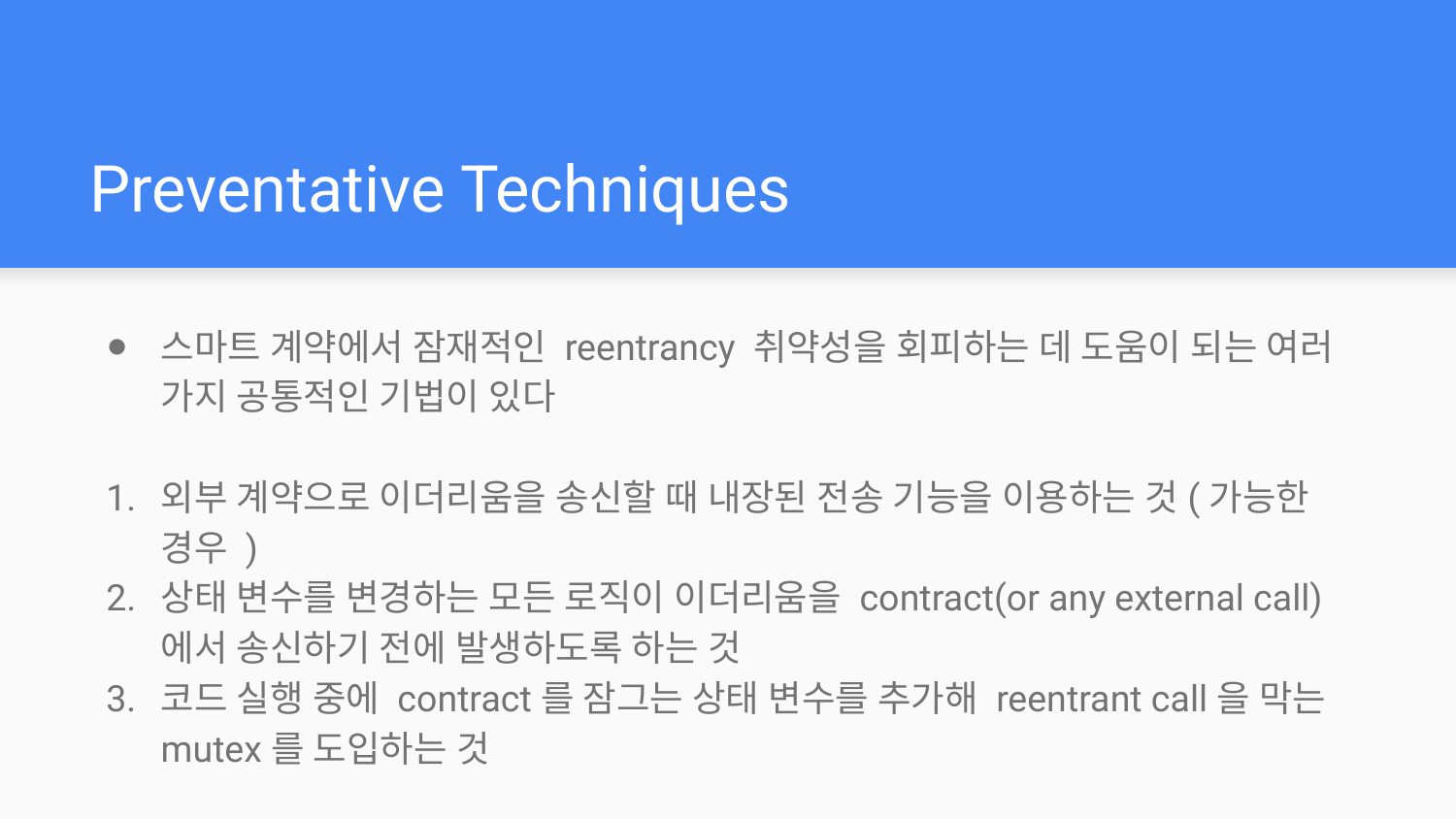

# Preventative Techniques
스마트 계약에서 잠재적인 reentrancy 취약성을 회피하는 데 도움이 되는 여러 가지 공통적인 기법이 있다

외부 계약으로 이더리움을 송신할 때 내장된 전송 기능을 이용하는 것(가능한 경우 )
상태 변수를 변경하는 모든 로직이 이더리움을 contract(or any external call)에서 송신하기 전에 발생하도록 하는 것
코드 실행 중에 contract를 잠그는 상태 변수를 추가해 reentrant call을 막는 mutex를 도입하는 것